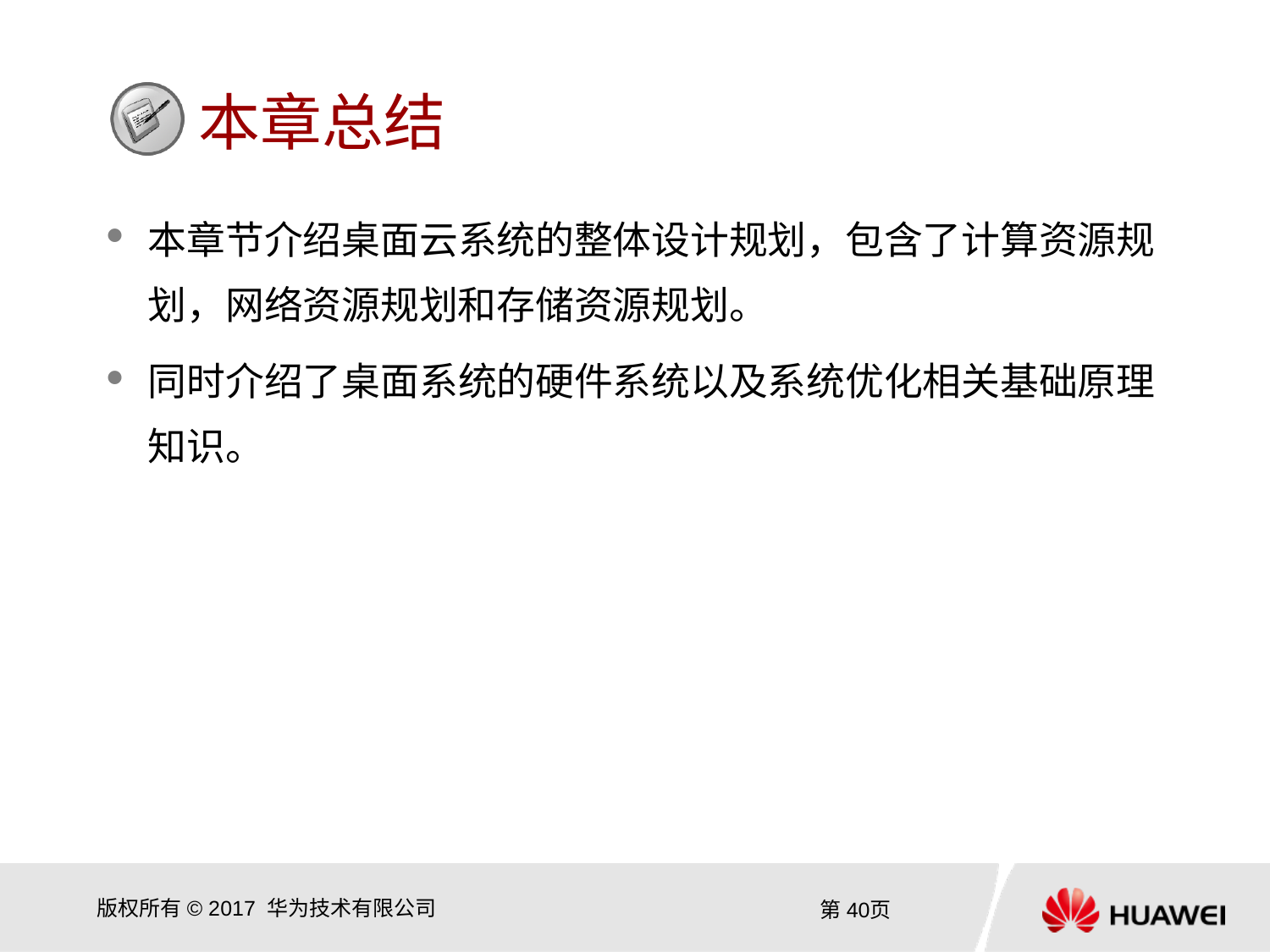

本章节介绍桌面云系统的整体设计规划，包含了计算资源规划，网络资源规划和存储资源规划。
同时介绍了桌面系统的硬件系统以及系统优化相关基础原理知识。